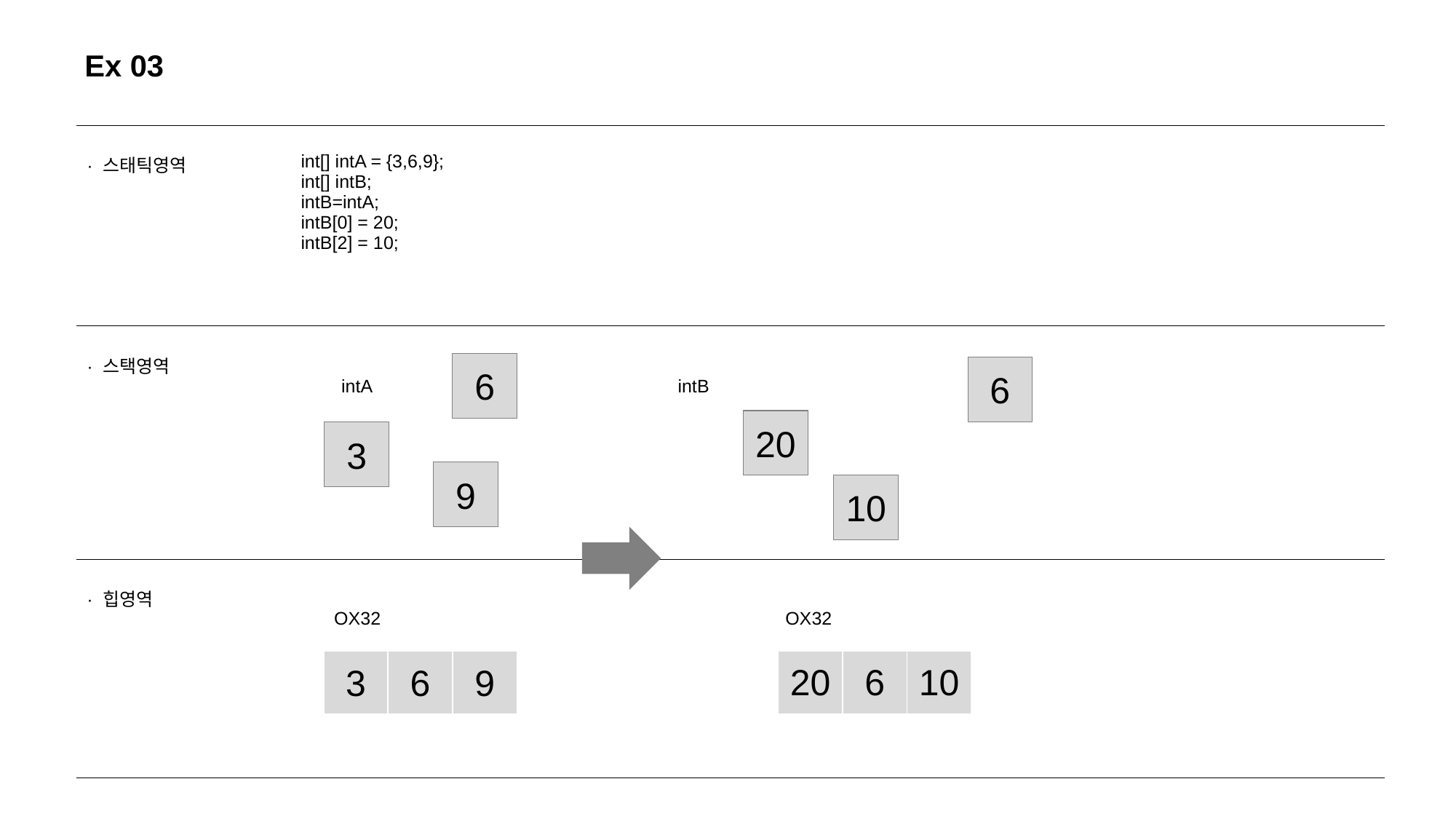

Ex 03
| ∙ 스태틱영역 | int[] intA = {3,6,9}; int[] intB; intB=intA; intB[0] = 20; intB[2] = 10; |
| --- | --- |
| ∙ 스택영역 |  |
| ∙ 힙영역 |  |
6
6
 intA
 intB
20
3
9
10

OX32
OX32
| 20 | 6 | 10 |
| --- | --- | --- |
| 3 | 6 | 9 |
| --- | --- | --- |